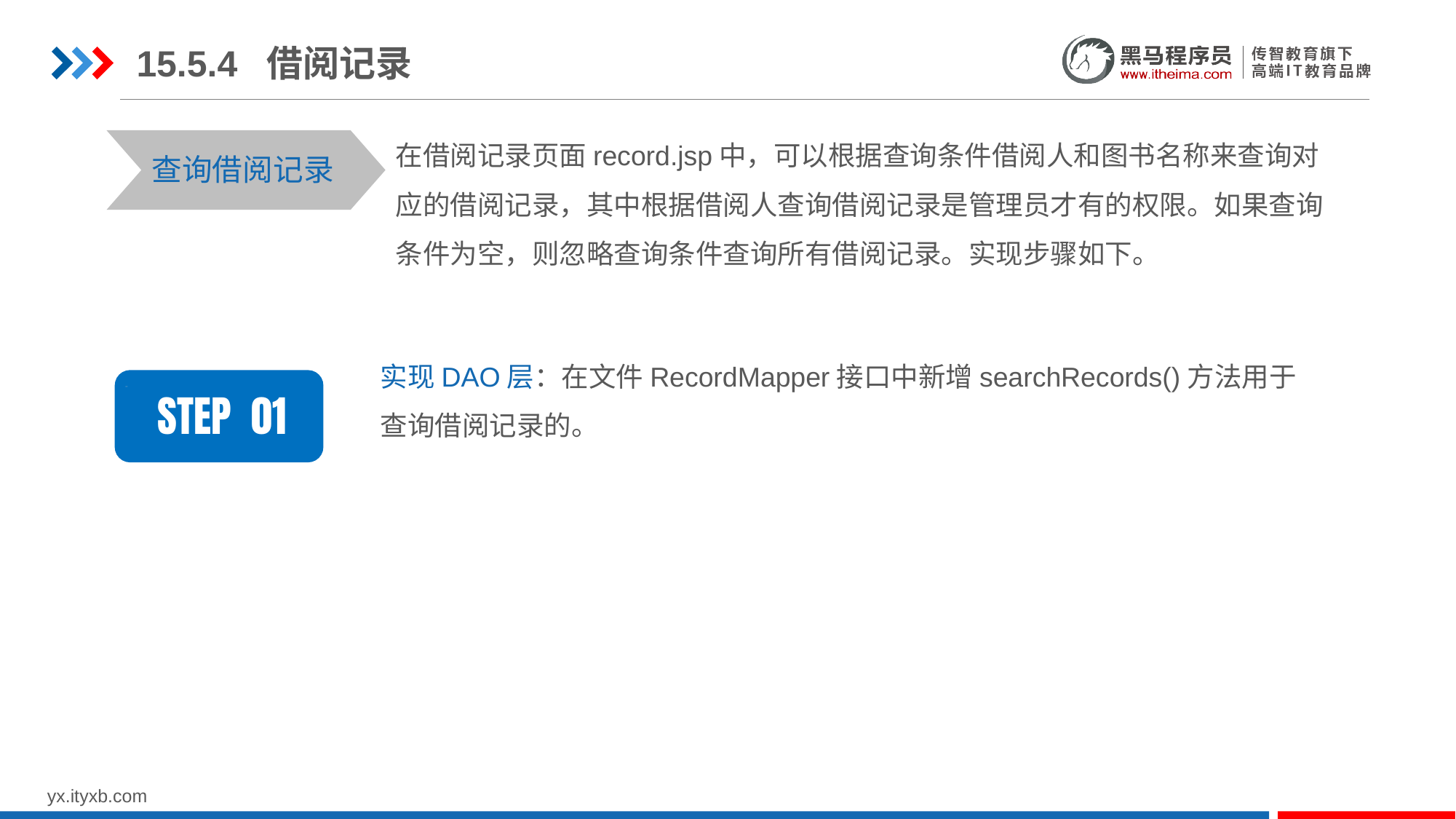

15.5.4  借阅记录
在借阅记录页面record.jsp中，可以根据查询条件借阅人和图书名称来查询对应的借阅记录，其中根据借阅人查询借阅记录是管理员才有的权限。如果查询条件为空，则忽略查询条件查询所有借阅记录。实现步骤如下。

查询借阅记录

实现DAO层：在文件RecordMapper接口中新增searchRecords()方法用于查询借阅记录的。

STEP  01